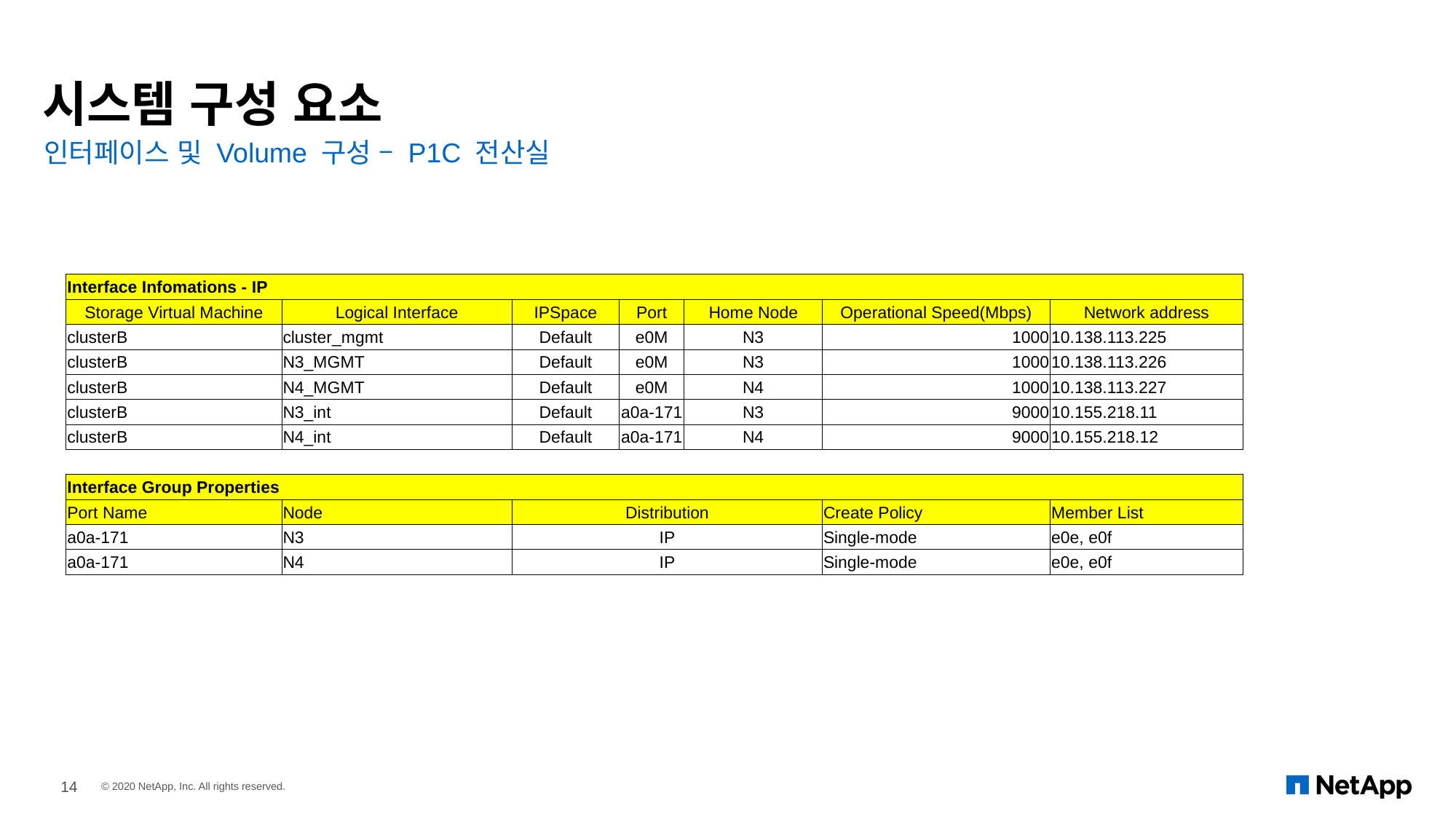

# 시스템 구성 요소
인터페이스 및 Volume 구성 – P1C 전산실
| Interface Infomations - IP |  |  |  |  |  |  |
| --- | --- | --- | --- | --- | --- | --- |
| Storage Virtual Machine | Logical Interface | IPSpace | Port | Home Node | Operational Speed(Mbps) | Network address |
| clusterB | cluster\_mgmt | Default | e0M | N3 | 1000 | 10.138.113.225 |
| clusterB | N3\_MGMT | Default | e0M | N3 | 1000 | 10.138.113.226 |
| clusterB | N4\_MGMT | Default | e0M | N4 | 1000 | 10.138.113.227 |
| clusterB | N3\_int | Default | a0a-171 | N3 | 9000 | 10.155.218.11 |
| clusterB | N4\_int | Default | a0a-171 | N4 | 9000 | 10.155.218.12 |
|  |  |  |  |  |  |  |
| Interface Group Properties |  |  |  |  |  |  |
| Port Name | Node | Distribution |  |  | Create Policy | Member List |
| a0a-171 | N3 | IP |  |  | Single-mode | e0e, e0f |
| a0a-171 | N4 | IP |  |  | Single-mode | e0e, e0f |